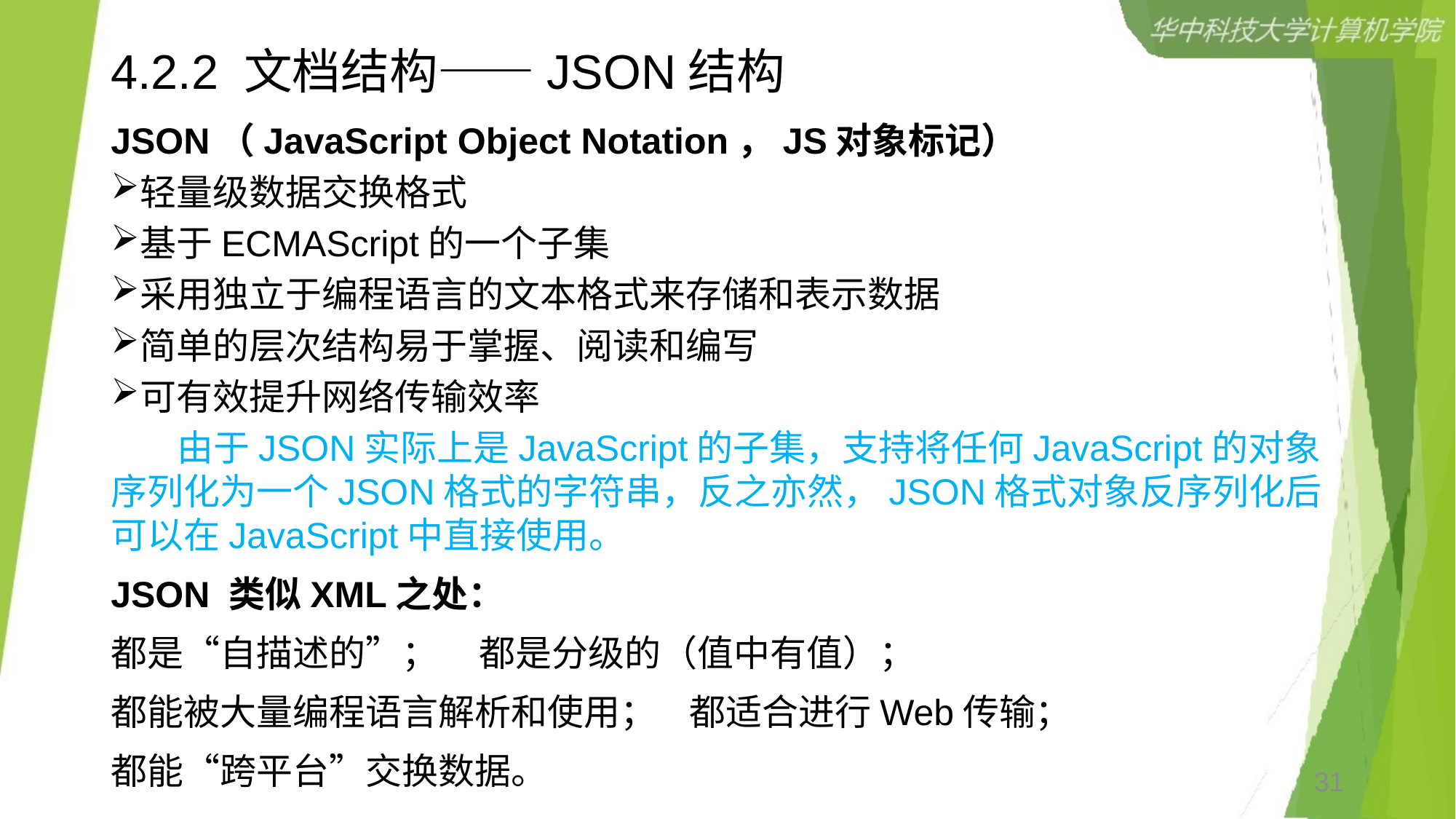

# 4.2.2 文档结构——JSON结构
JSON（JavaScript Object Notation，JS对象标记）
轻量级数据交换格式
基于ECMAScript的一个子集
采用独立于编程语言的文本格式来存储和表示数据
简单的层次结构易于掌握、阅读和编写
可有效提升网络传输效率
       由于JSON实际上是JavaScript的子集，支持将任何JavaScript的对象序列化为一个JSON格式的字符串，反之亦然，JSON格式对象反序列化后可以在JavaScript中直接使用。
JSON 类似XML之处：
都是“自描述的”；     都是分级的（值中有值）；
都能被大量编程语言解析和使用；    都适合进行Web传输；
都能“跨平台”交换数据。
31